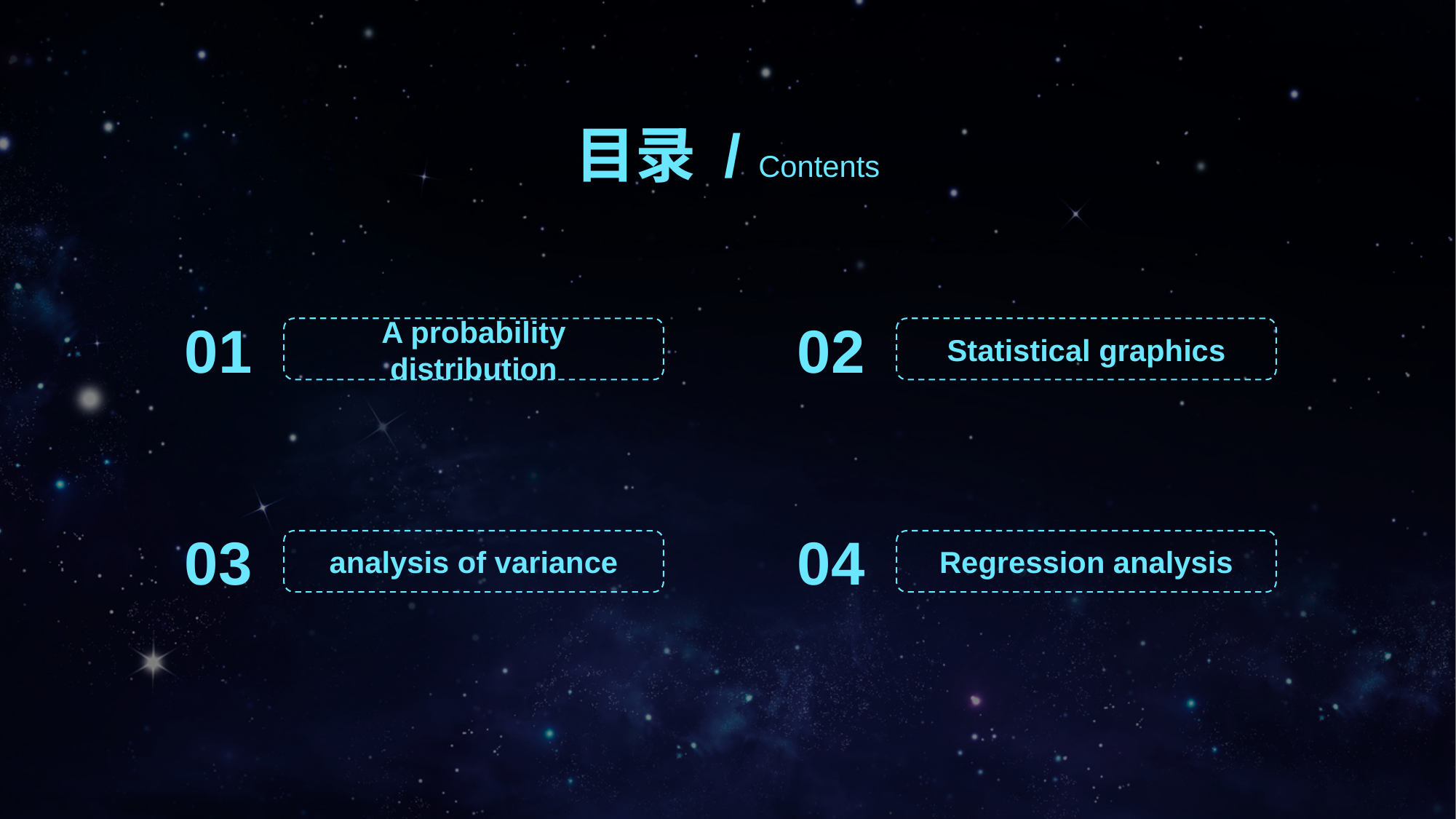

目录 / Contents
01
02
A probability distribution
Statistical graphics
03
04
analysis of variance
Regression analysis